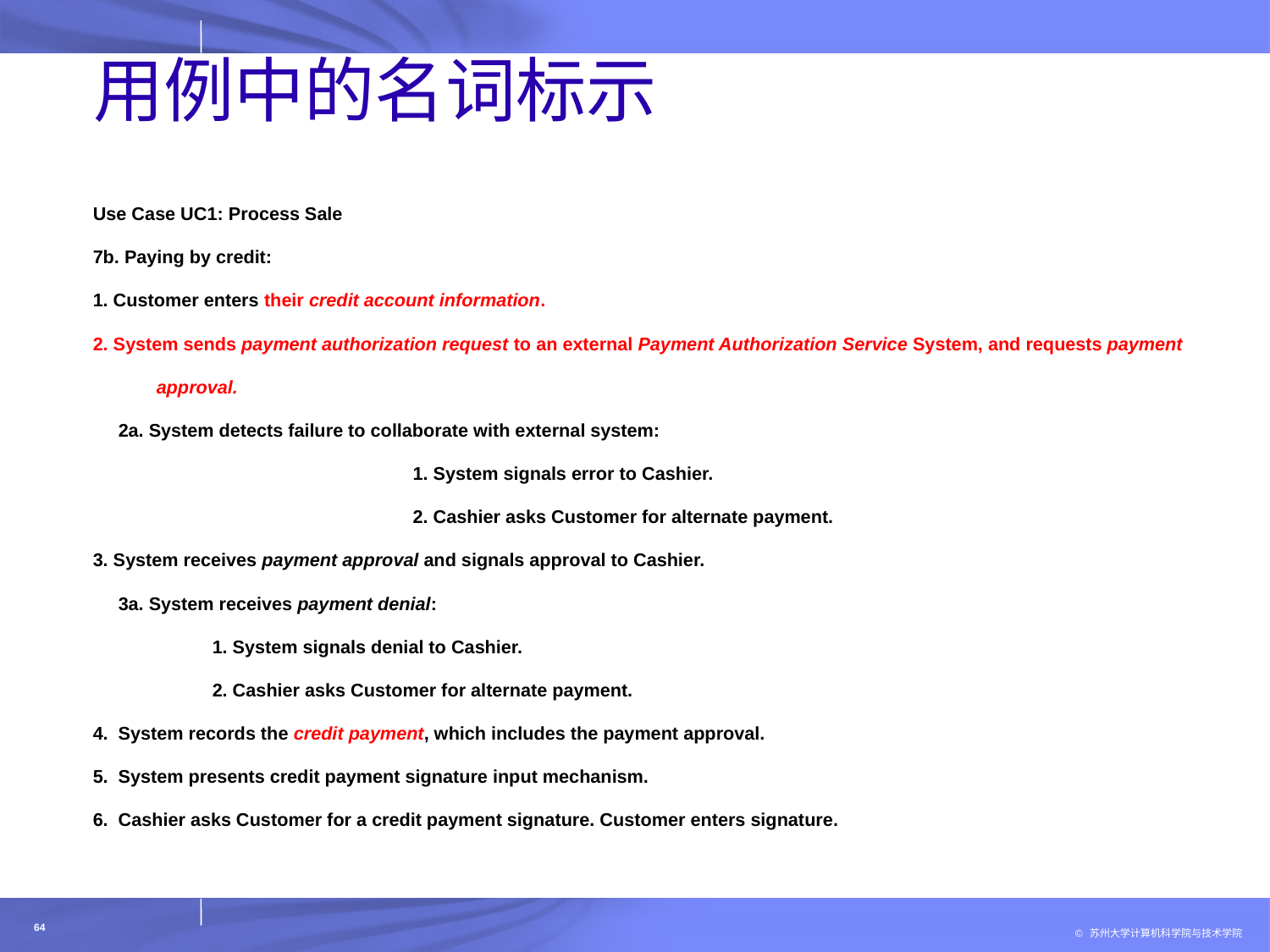

# 用例中的名词标示
Use Case UC1: Process Sale
7b. Paying by credit:
1. Customer enters their credit account information.
2. System sends payment authorization request to an external Payment Authorization Service System, and requests payment approval.
     2a. System detects failure to collaborate with external system:
             1. System signals error to Cashier.
             2. Cashier asks Customer for alternate payment.
3. System receives payment approval and signals approval to Cashier.
     3a. System receives payment denial:
           1. System signals denial to Cashier.
           2. Cashier asks Customer for alternate payment.
4.  System records the credit payment, which includes the payment approval.
5.  System presents credit payment signature input mechanism.
6.  Cashier asks Customer for a credit payment signature. Customer enters signature.
64